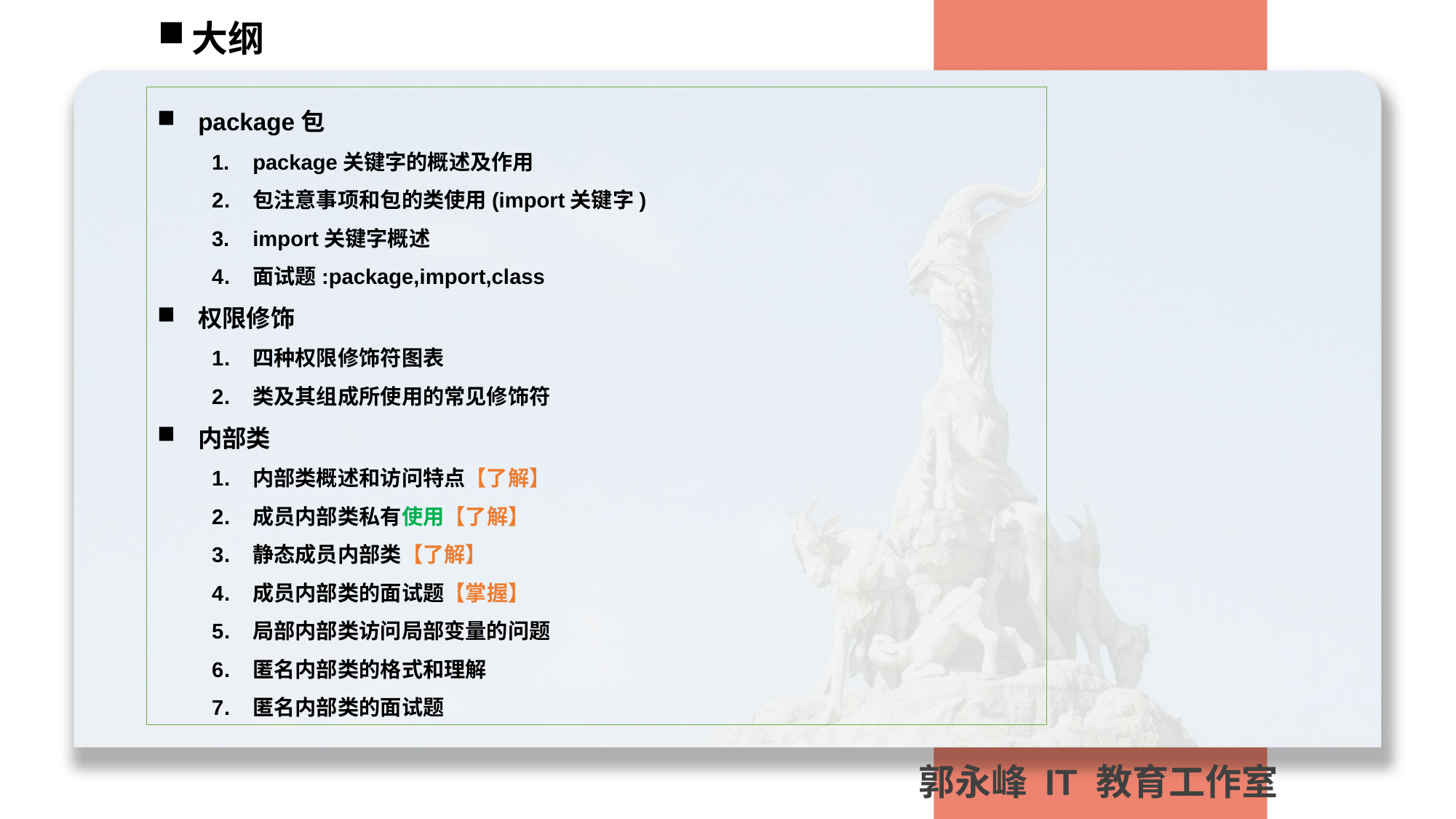

大纲
package包
package关键字的概述及作用
包注意事项和包的类使用(import关键字)
import关键字概述
面试题:package,import,class
权限修饰
四种权限修饰符图表
类及其组成所使用的常见修饰符
内部类
内部类概述和访问特点【了解】
成员内部类私有使用【了解】
静态成员内部类【了解】
成员内部类的面试题【掌握】
局部内部类访问局部变量的问题
匿名内部类的格式和理解
匿名内部类的面试题